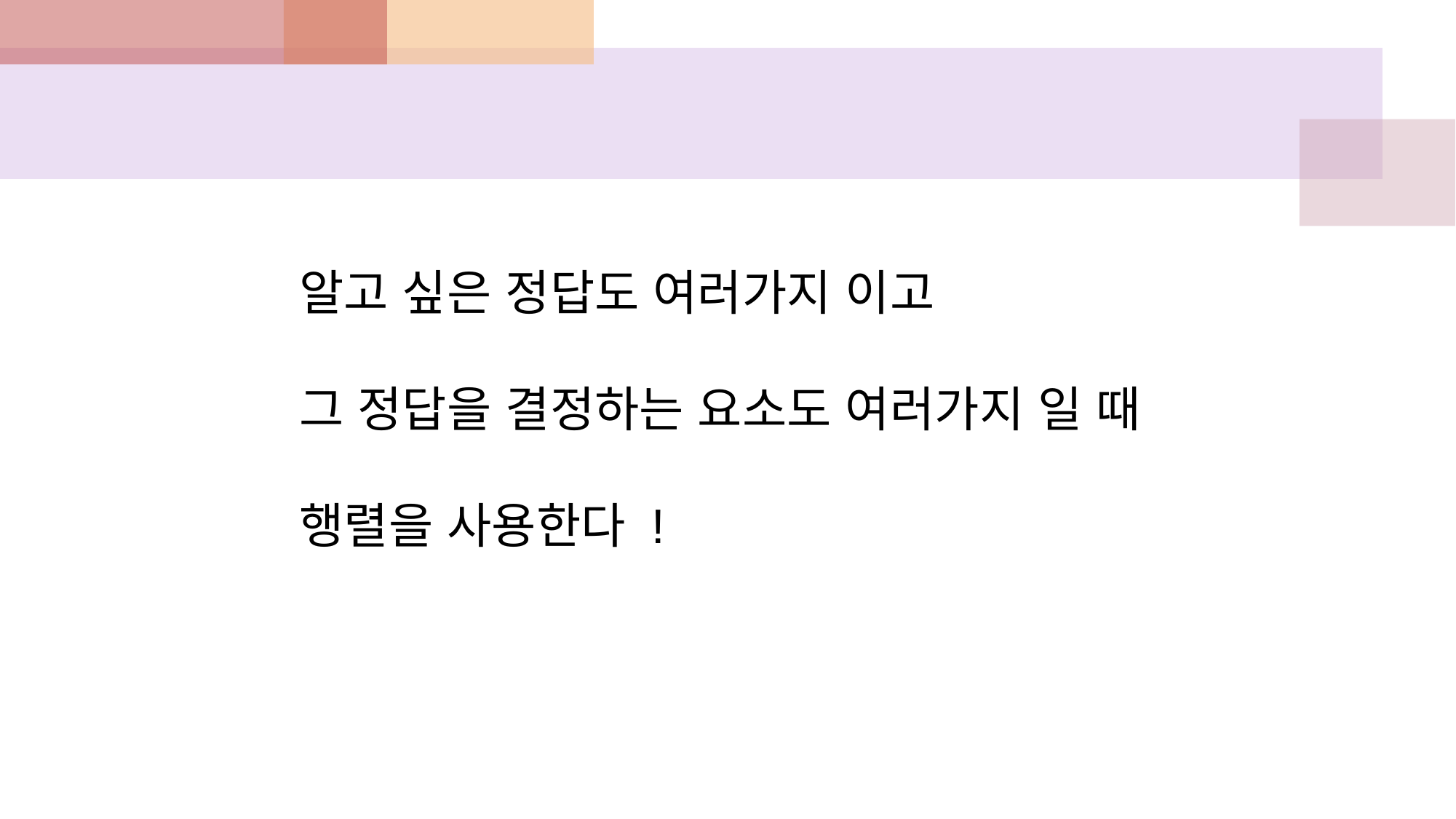

알고 싶은 정답도 여러가지 이고

그 정답을 결정하는 요소도 여러가지 일 때

행렬을 사용한다 !